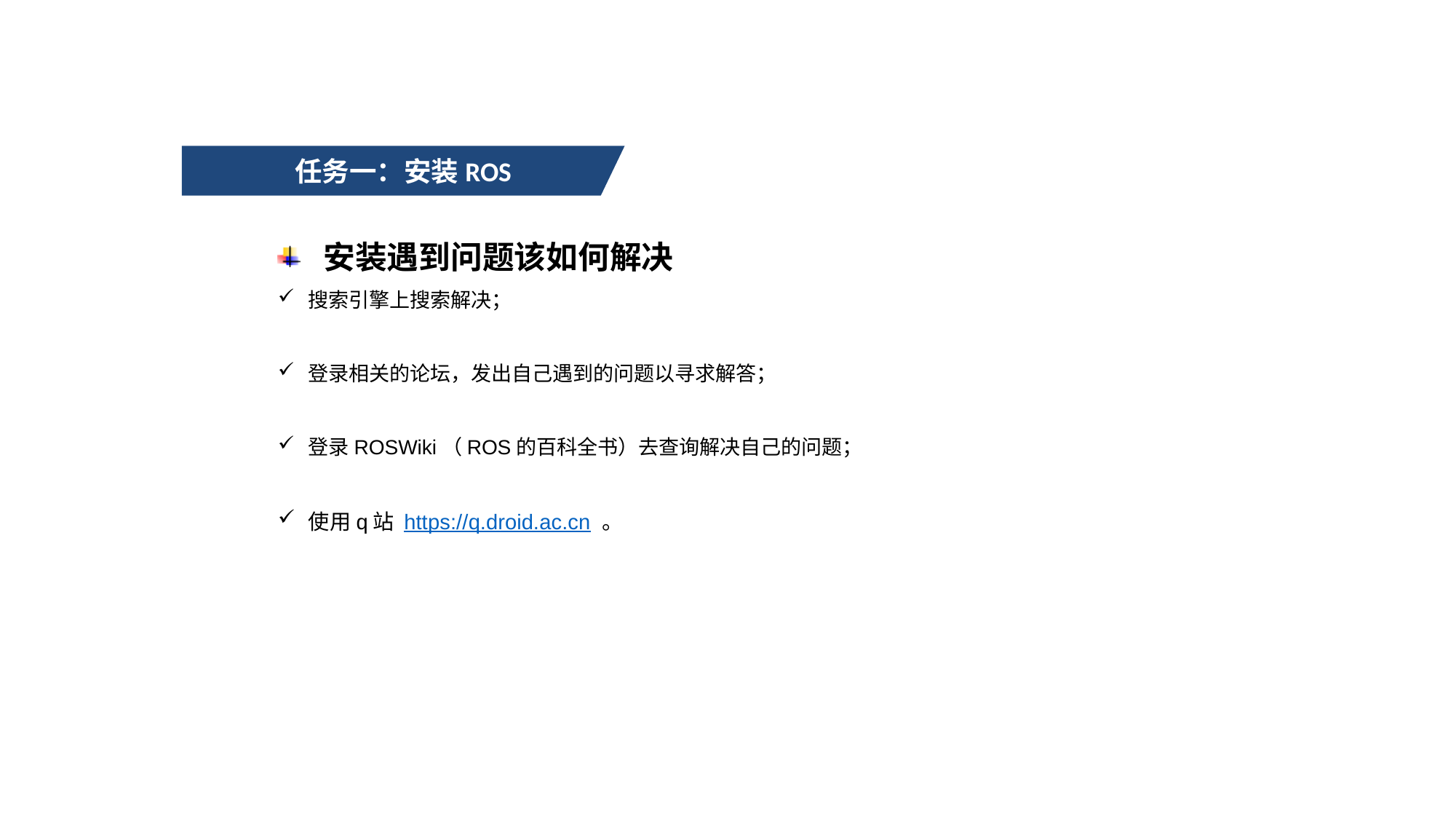

任务一：安装ROS
 安装遇到问题该如何解决
搜索引擎上搜索解决；

登录相关的论坛，发出自己遇到的问题以寻求解答；

登录ROSWiki（ROS的百科全书）去查询解决自己的问题；

使用q站 https://q.droid.ac.cn 。